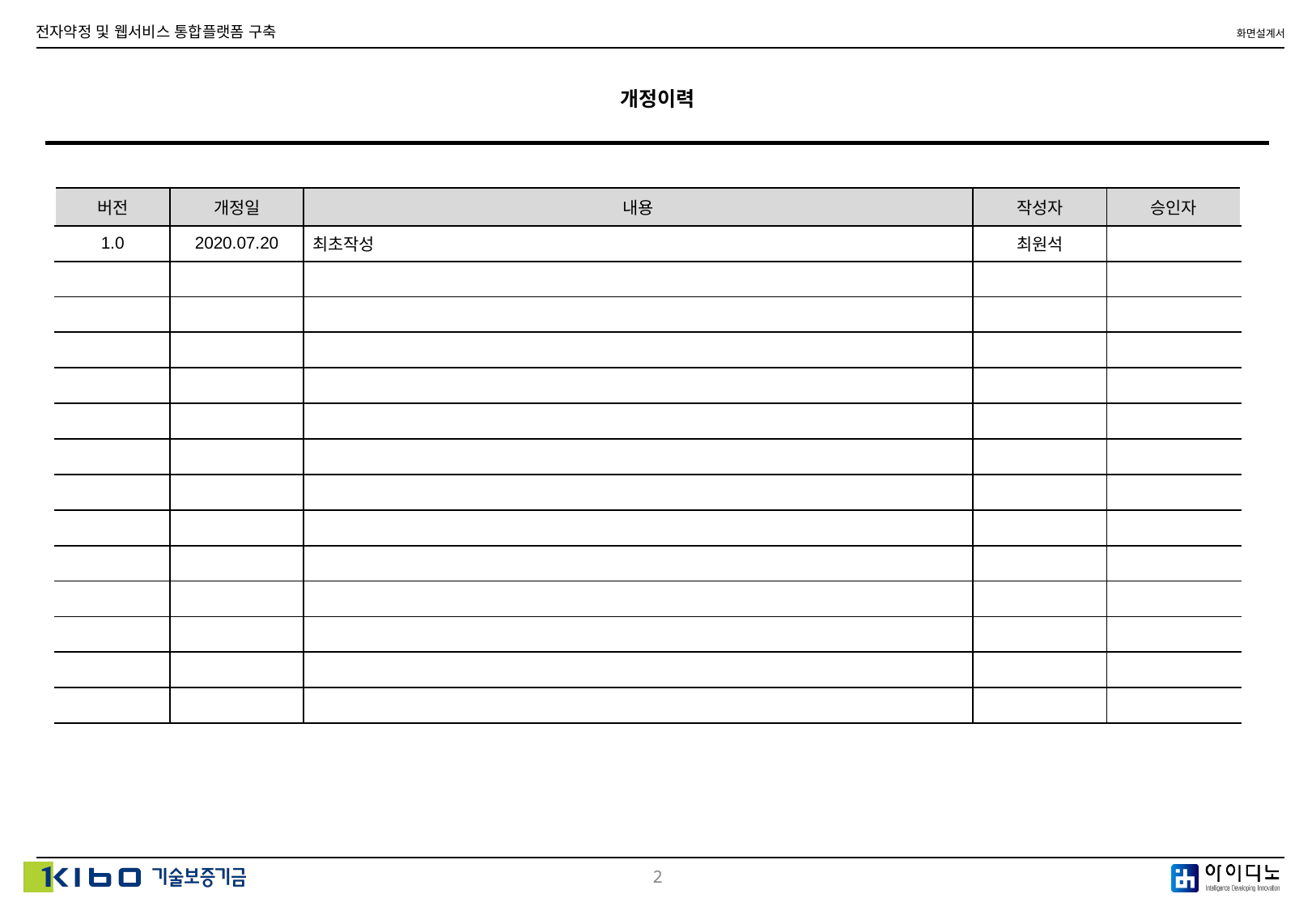

| 버전 | 개정일 | 내용 | 작성자 | 승인자 |
| --- | --- | --- | --- | --- |
| 1.0 | 2020.07.20 | 최초작성 | 최원석 |  |
|  |  |  |  |  |
|  |  |  |  |  |
|  |  |  |  |  |
|  |  |  |  |  |
|  |  |  |  |  |
|  |  |  |  |  |
|  |  |  |  |  |
|  |  |  |  |  |
|  |  |  |  |  |
|  |  |  |  |  |
|  |  |  |  |  |
|  |  |  |  |  |
|  |  |  |  |  |
2